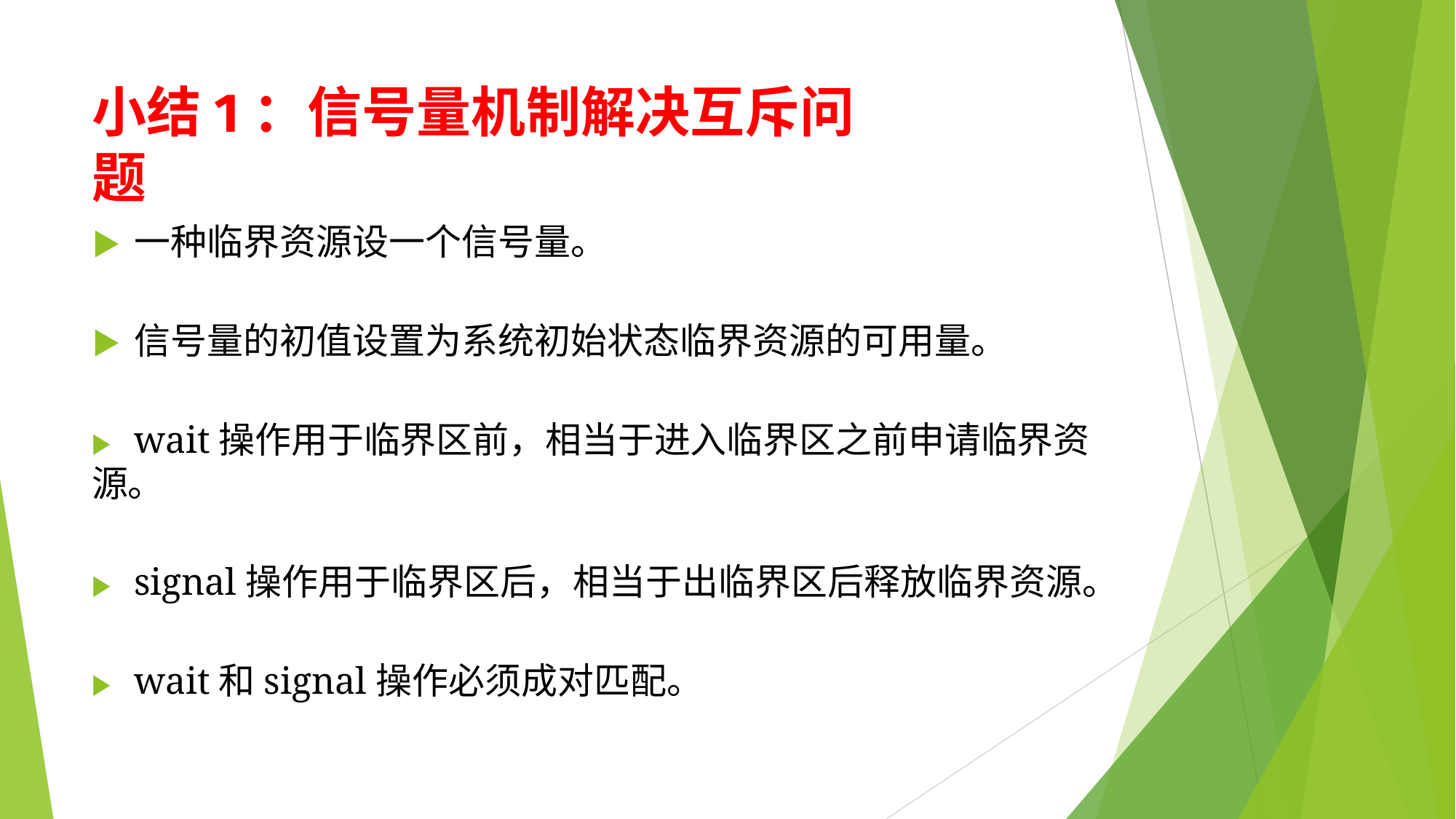

# 小结1：信号量机制解决互斥问题
▶	一种临界资源设一个信号量。

▶	信号量的初值设置为系统初始状态临界资源的可用量。

▶	wait操作用于临界区前，相当于进入临界区之前申请临界资源。

▶	signal操作用于临界区后，相当于出临界区后释放临界资源。

▶	wait和signal操作必须成对匹配。